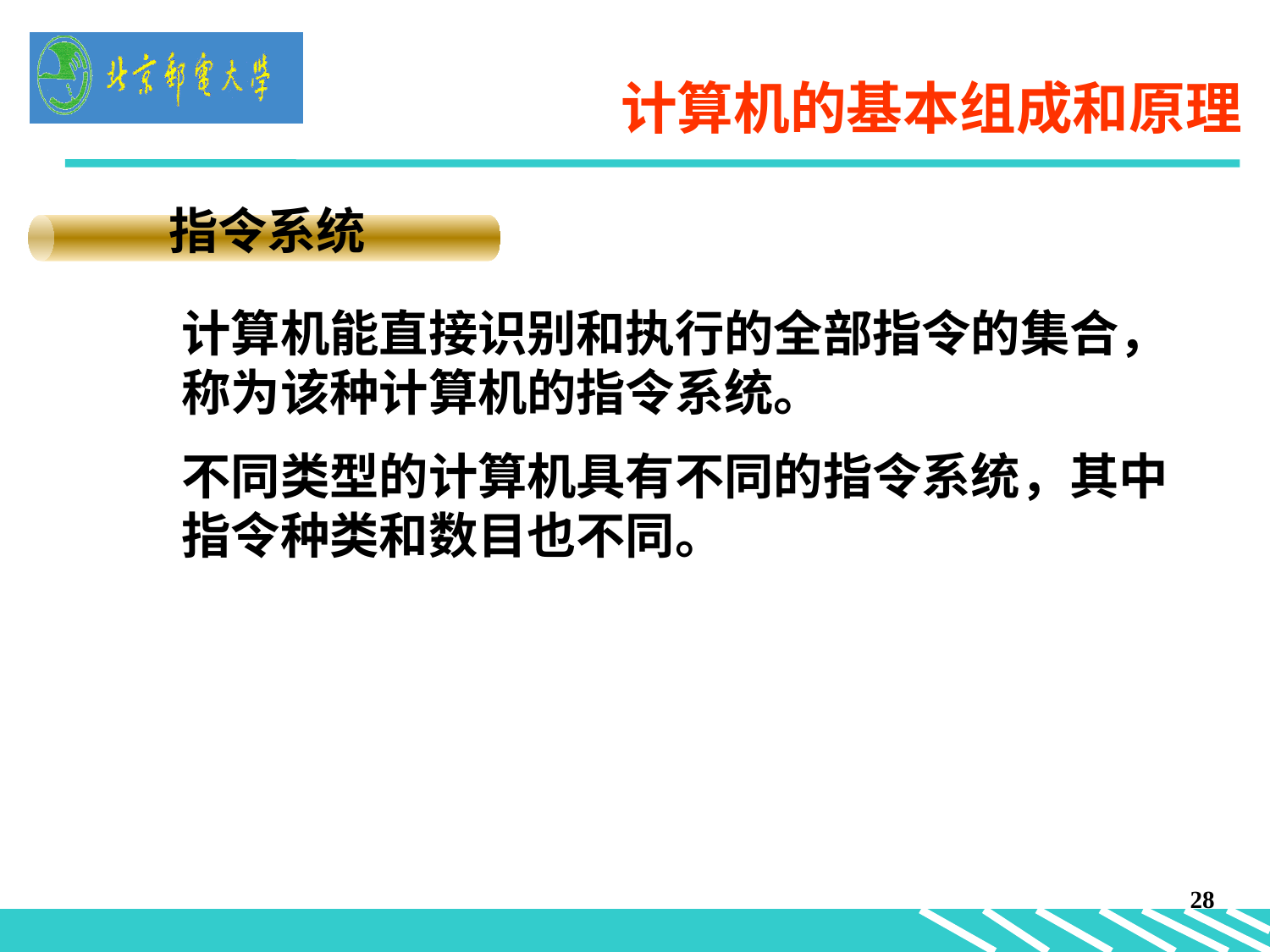

计算机的基本组成和原理
指令系统

计算机能直接识别和执行的全部指令的集合，称为该种计算机的指令系统。
不同类型的计算机具有不同的指令系统，其中指令种类和数目也不同。
28